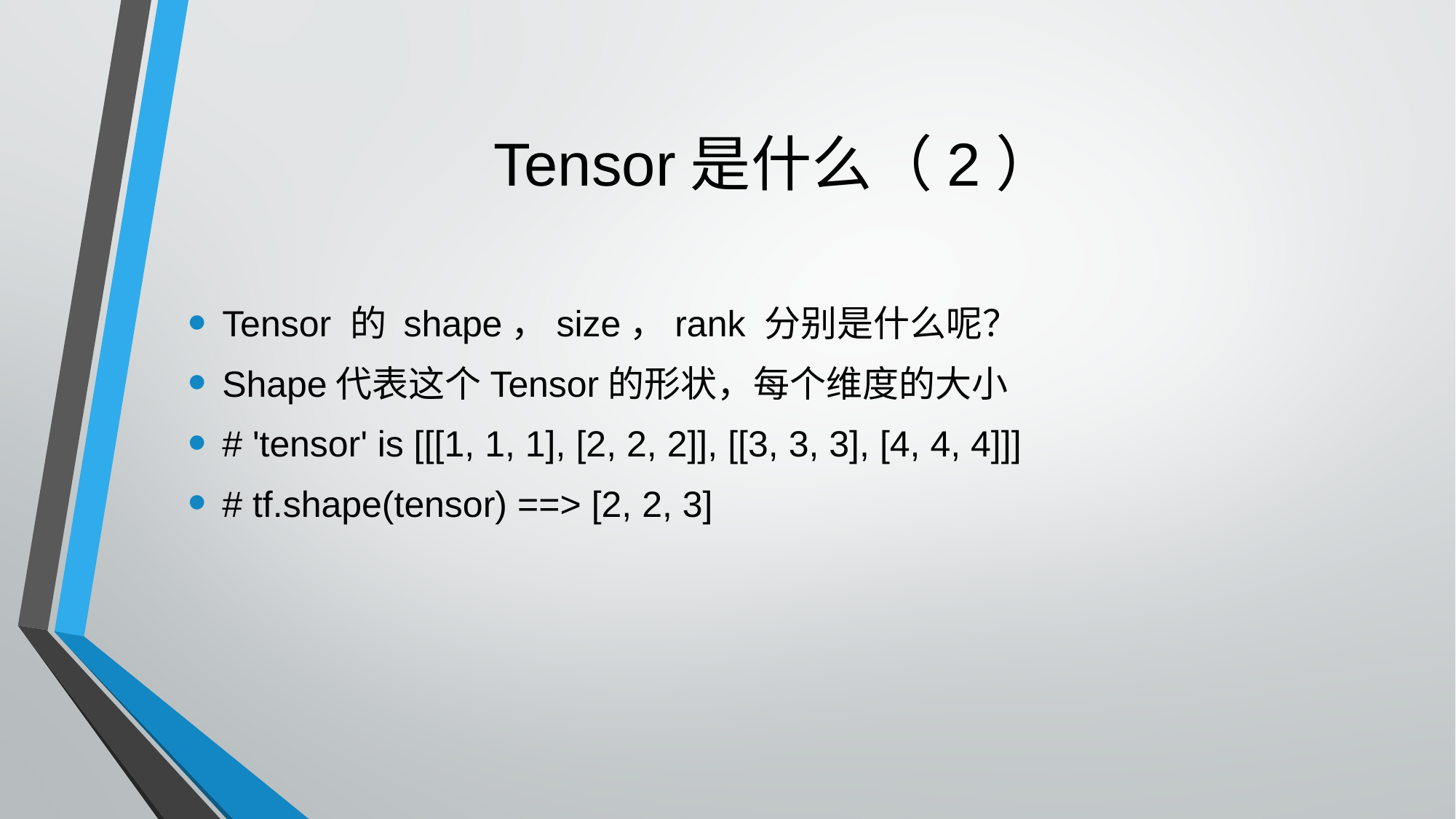

# Tensor是什么（2）
Tensor 的 shape，size，rank 分别是什么呢？
Shape代表这个Tensor的形状，每个维度的大小
# 'tensor' is [[[1, 1, 1], [2, 2, 2]], [[3, 3, 3], [4, 4, 4]]]
# tf.shape(tensor) ==> [2, 2, 3]